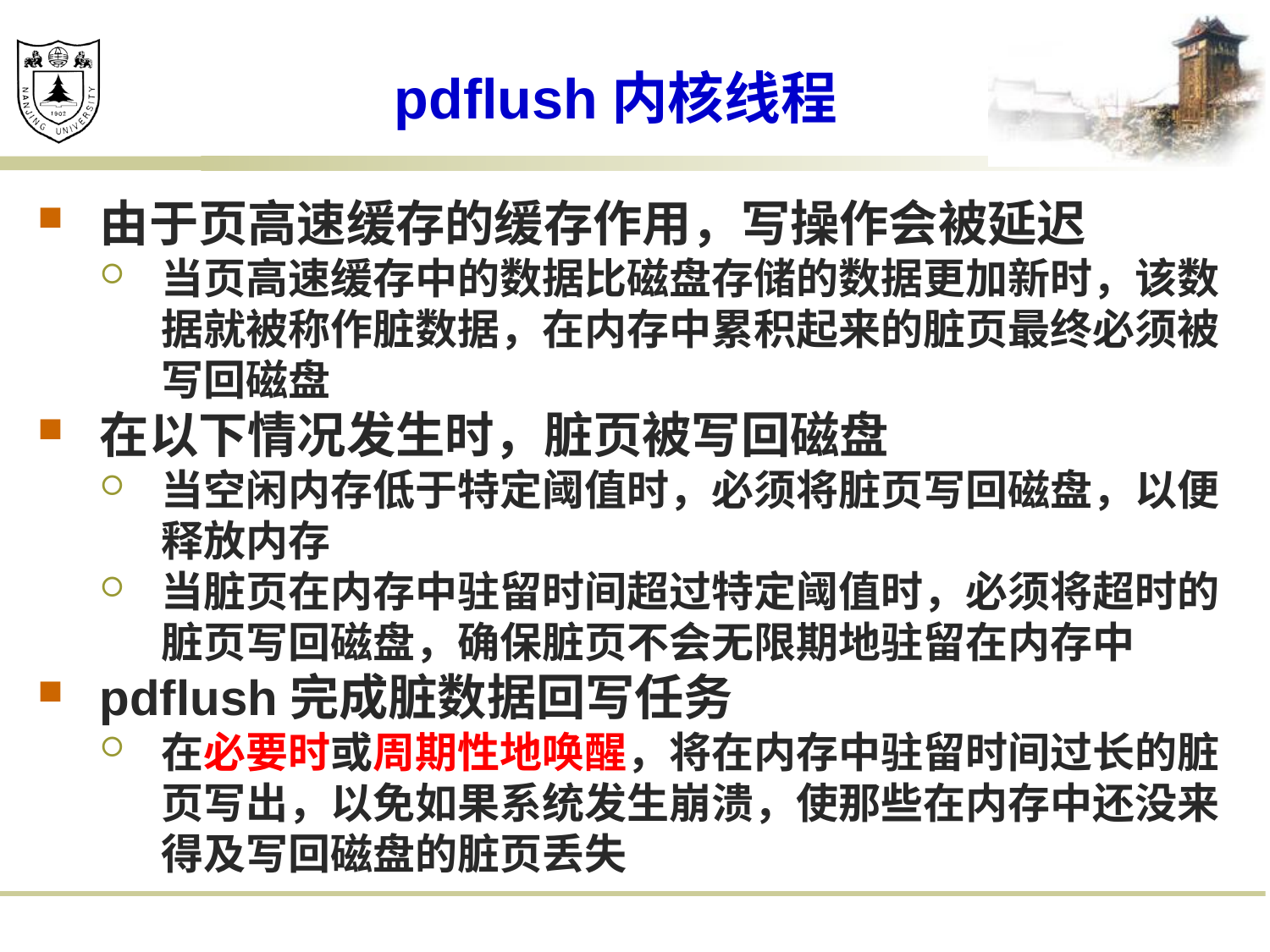

# pdflush内核线程
由于页高速缓存的缓存作用，写操作会被延迟
当页高速缓存中的数据比磁盘存储的数据更加新时，该数据就被称作脏数据，在内存中累积起来的脏页最终必须被写回磁盘
在以下情况发生时，脏页被写回磁盘
当空闲内存低于特定阈值时，必须将脏页写回磁盘，以便释放内存
当脏页在内存中驻留时间超过特定阈值时，必须将超时的脏页写回磁盘，确保脏页不会无限期地驻留在内存中
pdflush完成脏数据回写任务
在必要时或周期性地唤醒，将在内存中驻留时间过长的脏页写出，以免如果系统发生崩溃，使那些在内存中还没来得及写回磁盘的脏页丢失

119